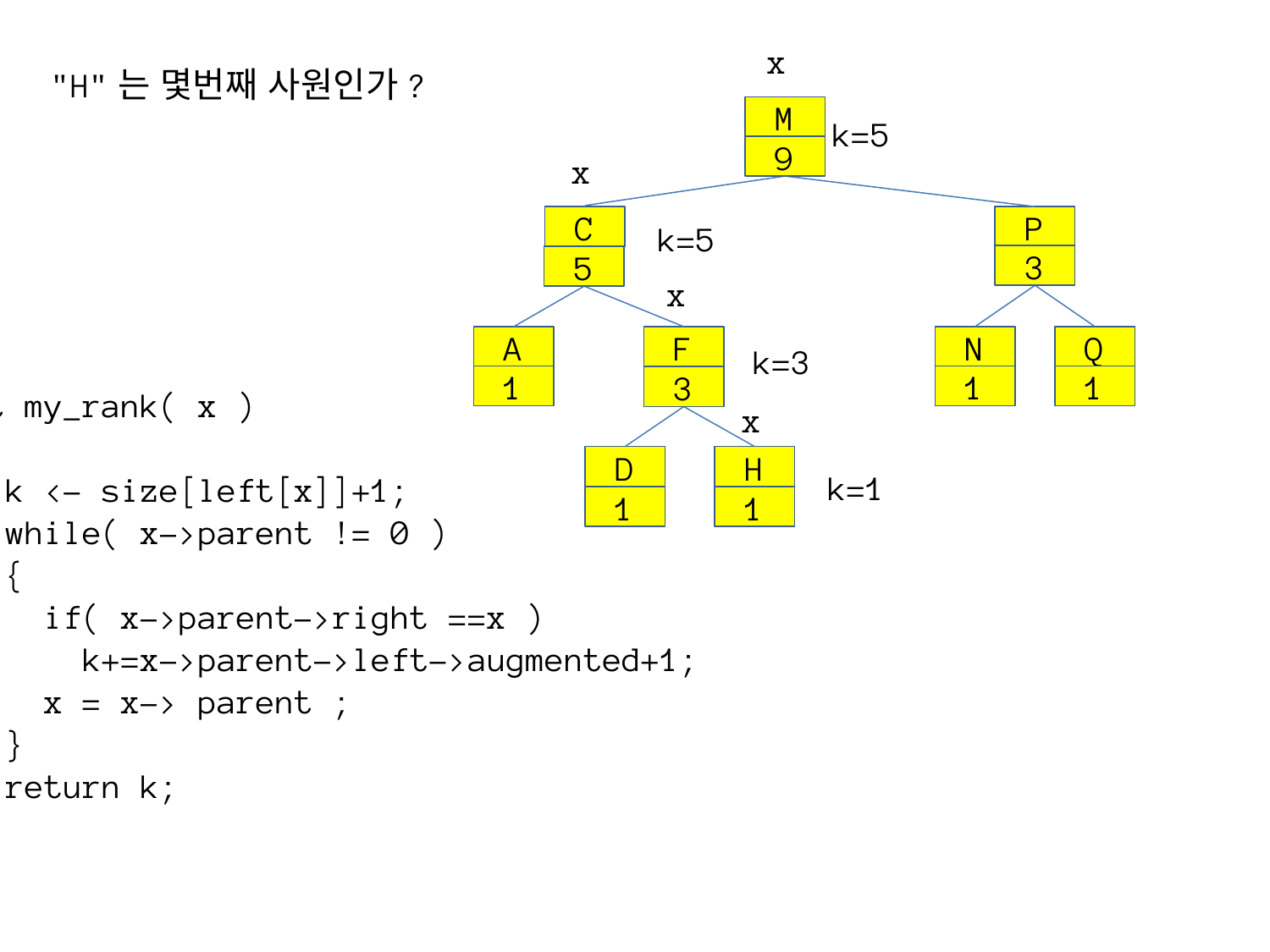

x
"H"는 몇번째 사원인가?
M
k=5
9
x
P
C
k=5
3
5
x
N
Q
F
A
k=3
1
1
1
3
int my_rank( x )
{
   k <- size[left[x]]+1;
   while( x->parent != 0 )
   {
     if( x->parent->right ==x )
       k+=x->parent->left->augmented+1;
     x = x-> parent ;
   }
   return k;
}
x
D
H
k=1
1
1